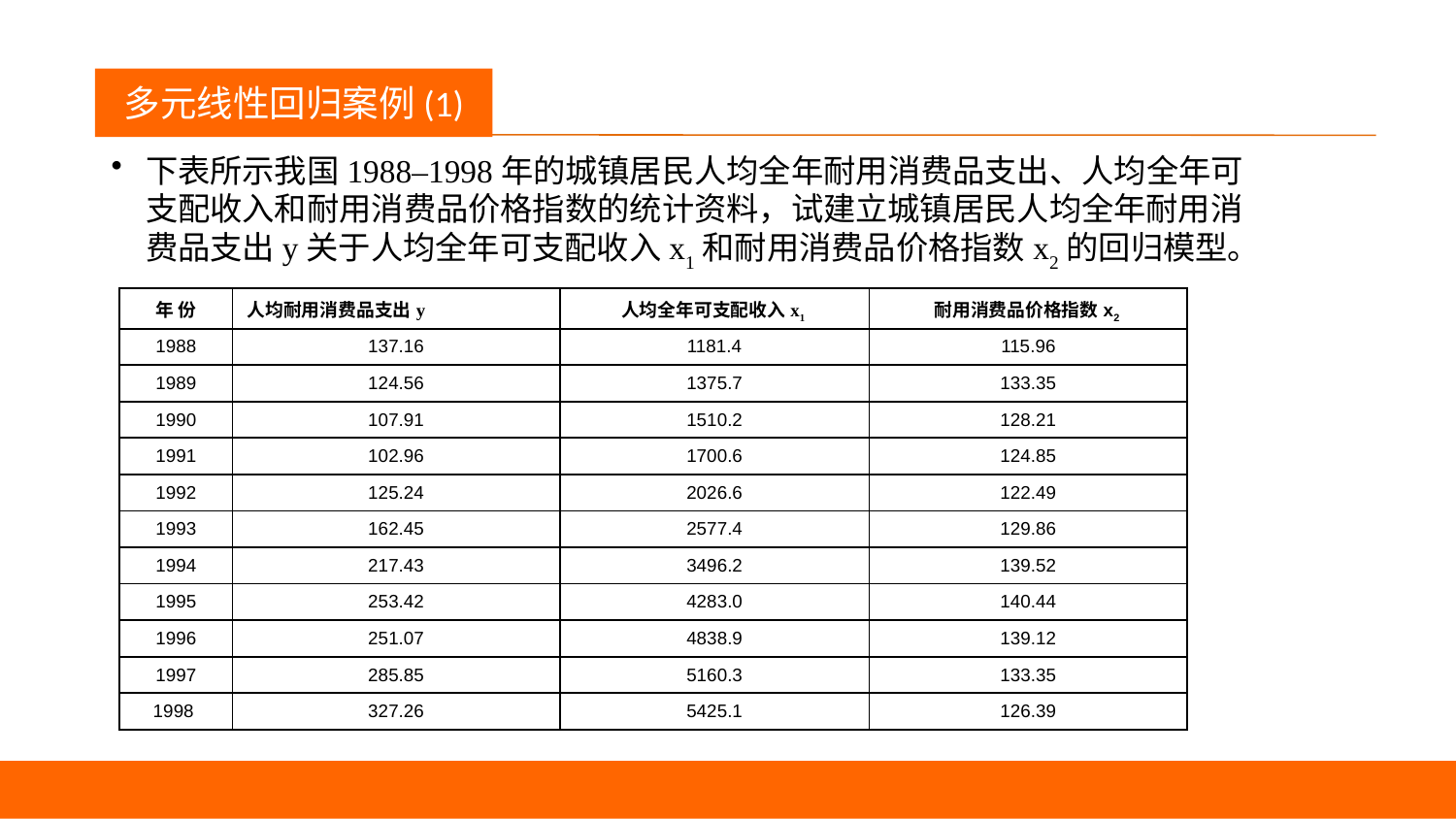

议程
多元线性回归案例(1)

下表所示我国1988–1998年的城镇居民人均全年耐用消费品支出、人均全年可支配收入和耐用消费品价格指数的统计资料，试建立城镇居民人均全年耐用消费品支出y关于人均全年可支配收入x1和耐用消费品价格指数x2的回归模型。
| 年 份 | 人均耐用消费品支出 y | 人均全年可支配收入x1 | 耐用消费品价格指数x2 |
| --- | --- | --- | --- |
| 1988 | 137.16 | 1181.4 | 115.96 |
| 1989 | 124.56 | 1375.7 | 133.35 |
| 1990 | 107.91 | 1510.2 | 128.21 |
| 1991 | 102.96 | 1700.6 | 124.85 |
| 1992 | 125.24 | 2026.6 | 122.49 |
| 1993 | 162.45 | 2577.4 | 129.86 |
| 1994 | 217.43 | 3496.2 | 139.52 |
| 1995 | 253.42 | 4283.0 | 140.44 |
| 1996 | 251.07 | 4838.9 | 139.12 |
| 1997 | 285.85 | 5160.3 | 133.35 |
| 1998 | 327.26 | 5425.1 | 126.39 |